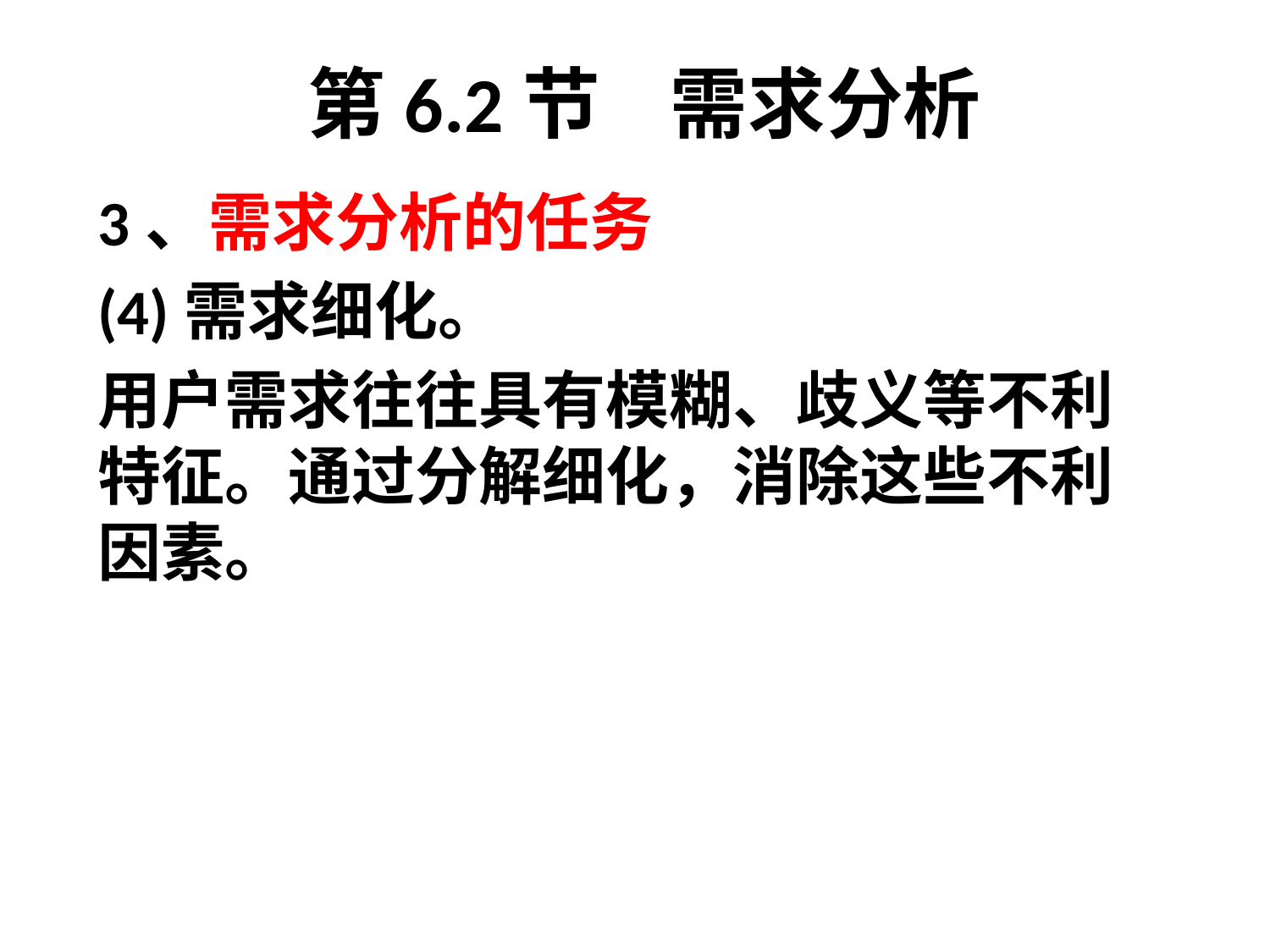

# 第6.2节    需求分析
3、需求分析的任务
(4)需求细化。
用户需求往往具有模糊、歧义等不利特征。通过分解细化，消除这些不利因素。